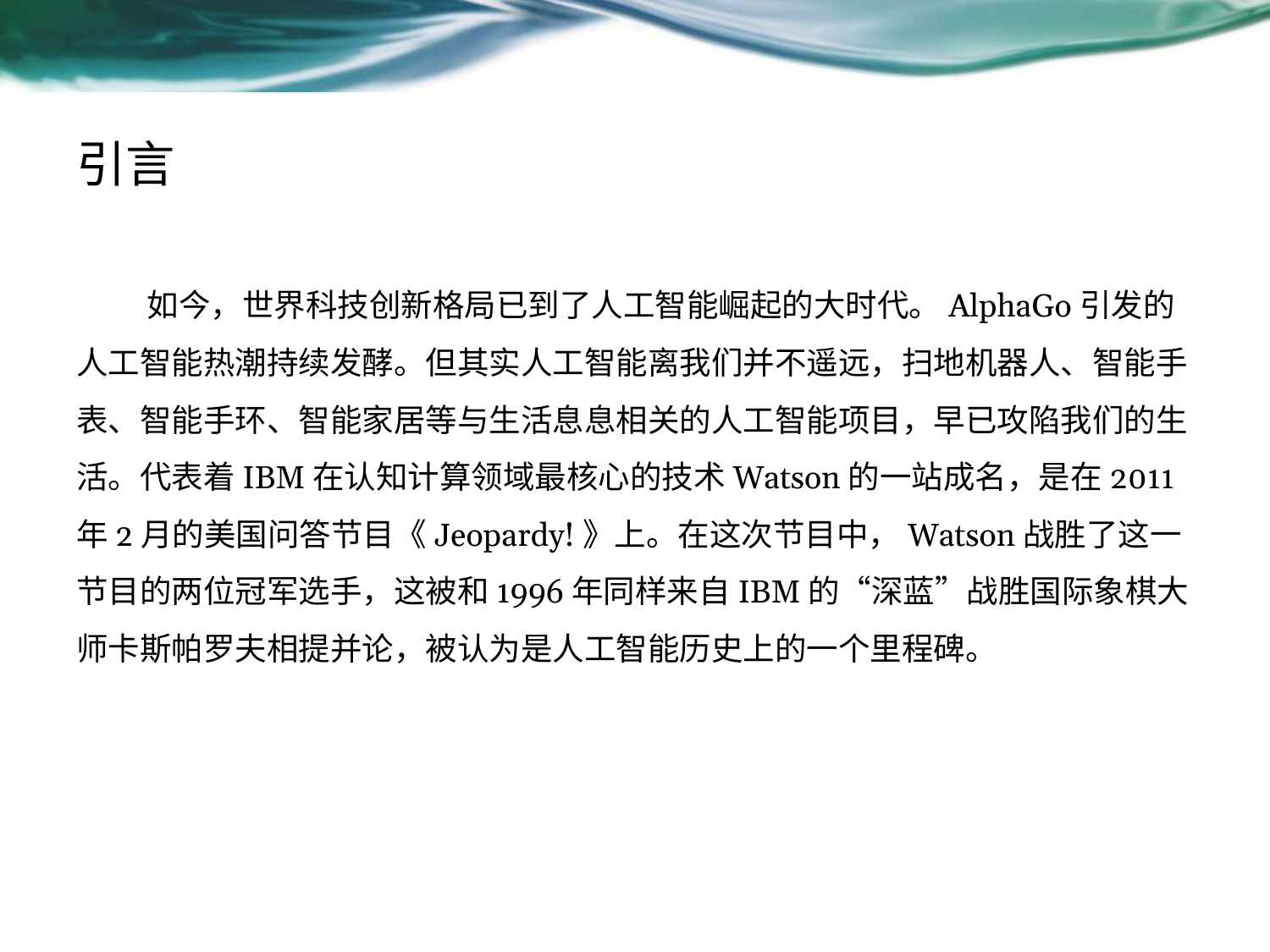

# 引言
        如今，世界科技创新格局已到了人工智能崛起的大时代。AlphaGo引发的人工智能热潮持续发酵。但其实人工智能离我们并不遥远，扫地机器人、智能手表、智能手环、智能家居等与生活息息相关的人工智能项目，早已攻陷我们的生活。代表着IBM在认知计算领域最核心的技术Watson的一站成名，是在2011年2月的美国问答节目《Jeopardy!》上。在这次节目中，Watson战胜了这一节目的两位冠军选手，这被和1996年同样来自IBM的“深蓝”战胜国际象棋大师卡斯帕罗夫相提并论，被认为是人工智能历史上的一个里程碑。